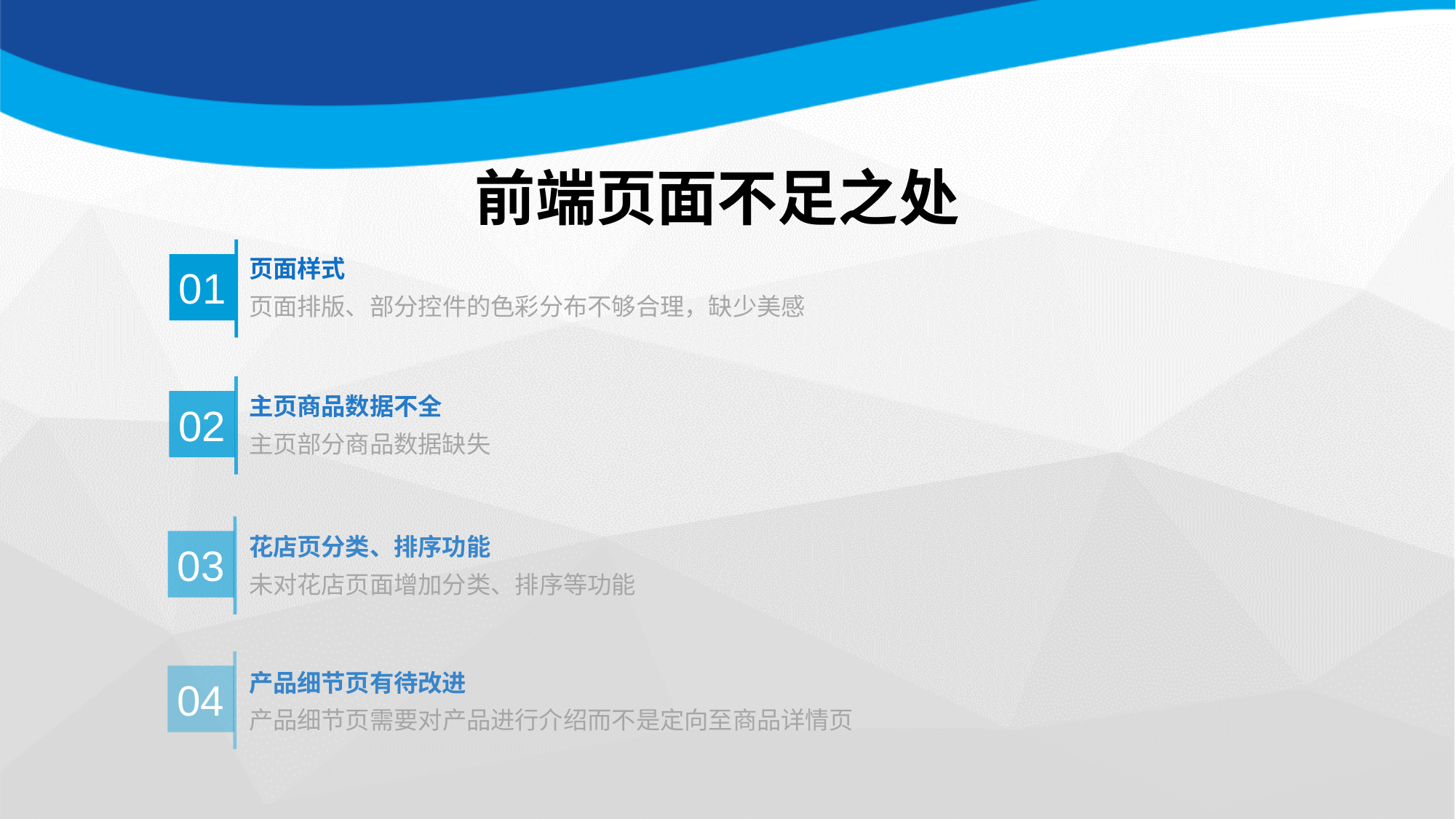

前端页面不足之处
页面样式
页面排版、部分控件的色彩分布不够合理，缺少美感

01
主页商品数据不全
主页部分商品数据缺失

02

花店页分类、排序功能
未对花店页面增加分类、排序等功能
03

产品细节页有待改进
产品细节页需要对产品进行介绍而不是定向至商品详情页
04